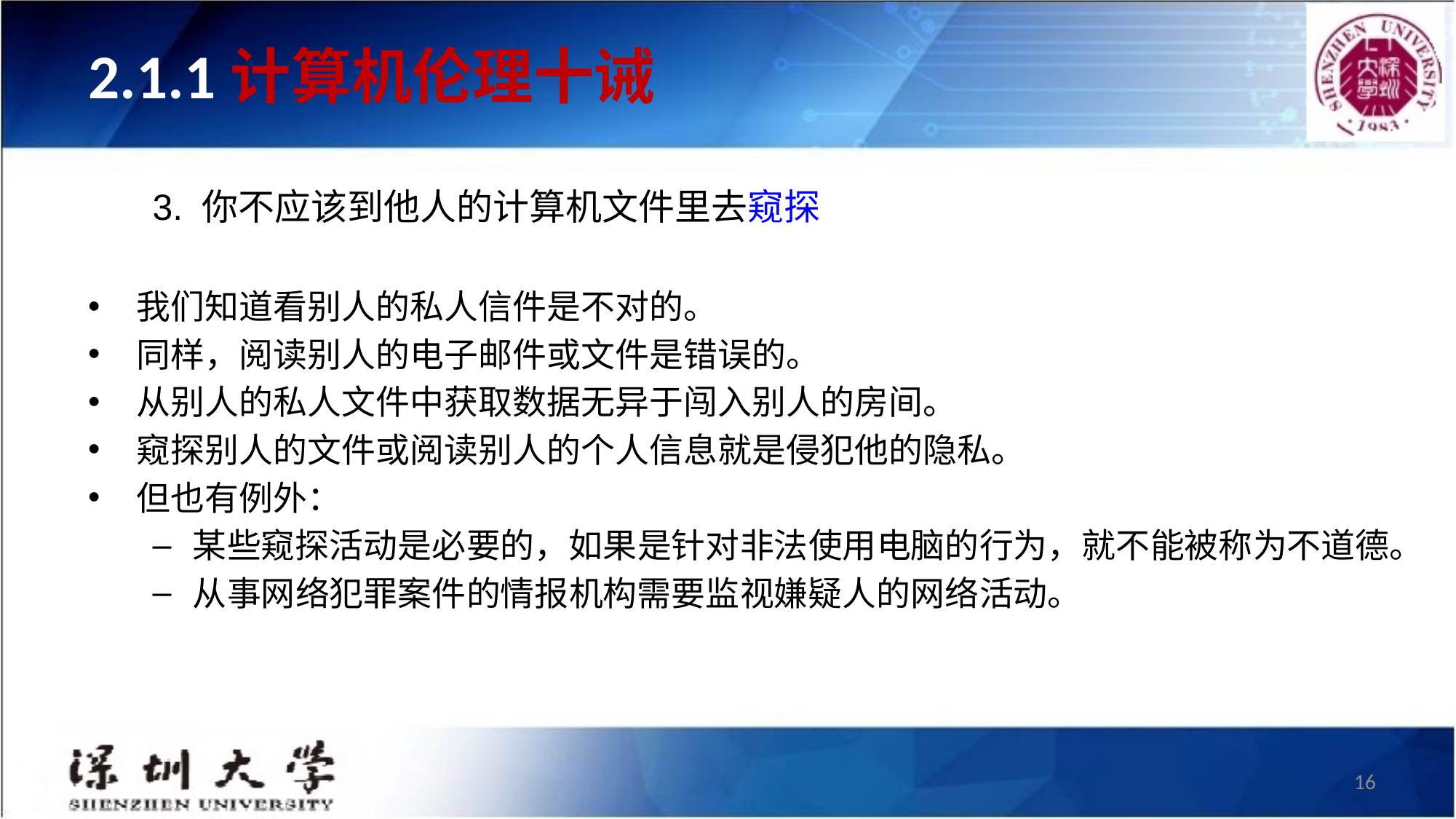

# 2.1.1计算机伦理十诫
3. 你不应该到他人的计算机文件里去窥探

我们知道看别人的私人信件是不对的。
同样，阅读别人的电子邮件或文件是错误的。
从别人的私人文件中获取数据无异于闯入别人的房间。
窥探别人的文件或阅读别人的个人信息就是侵犯他的隐私。
但也有例外：
某些窥探活动是必要的，如果是针对非法使用电脑的行为，就不能被称为不道德。
从事网络犯罪案件的情报机构需要监视嫌疑人的网络活动。
16